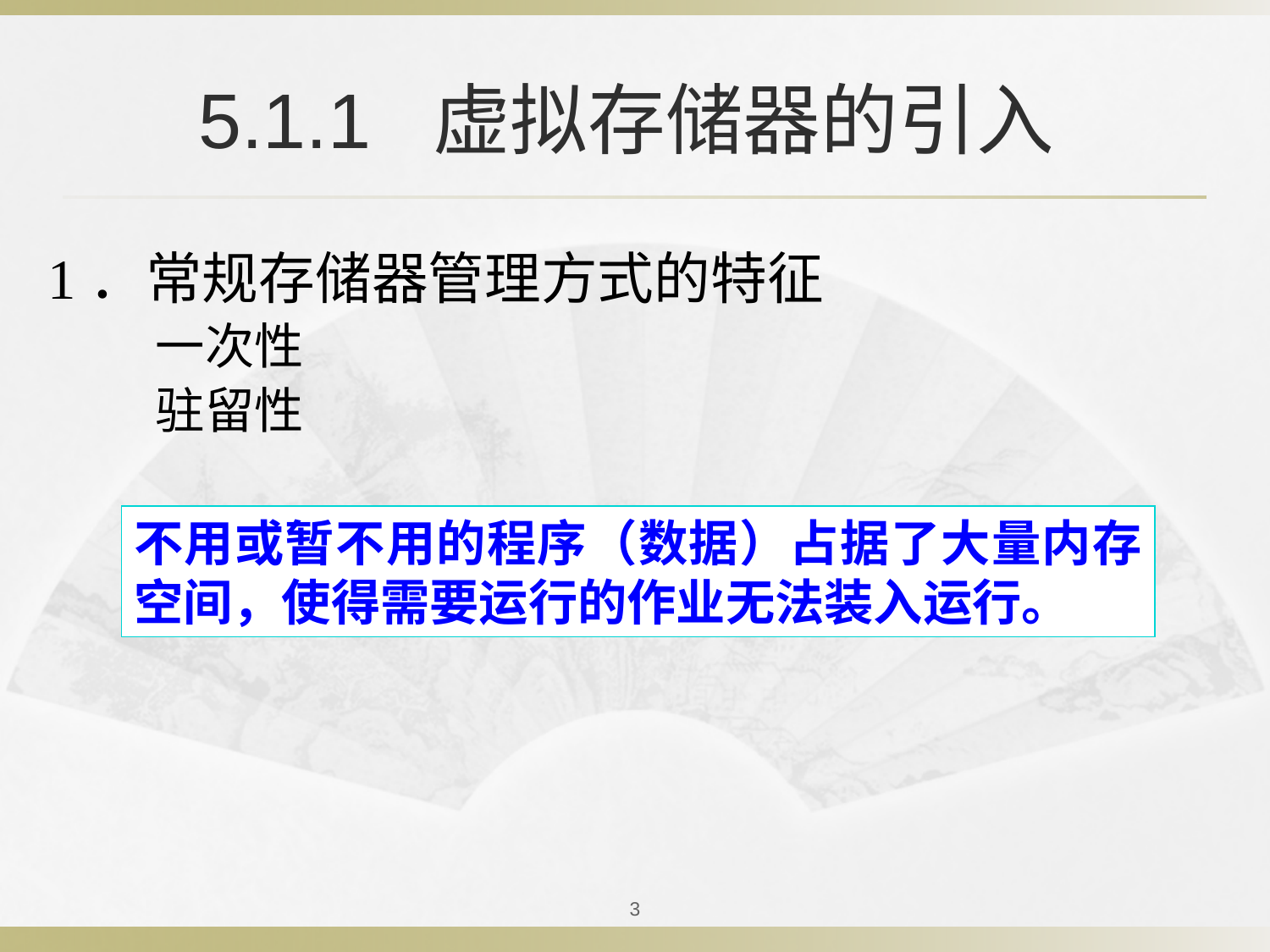

# 5.1.1  虚拟存储器的引入
1．常规存储器管理方式的特征
   一次性
   驻留性
不用或暂不用的程序（数据）占据了大量内存空间，使得需要运行的作业无法装入运行。
3